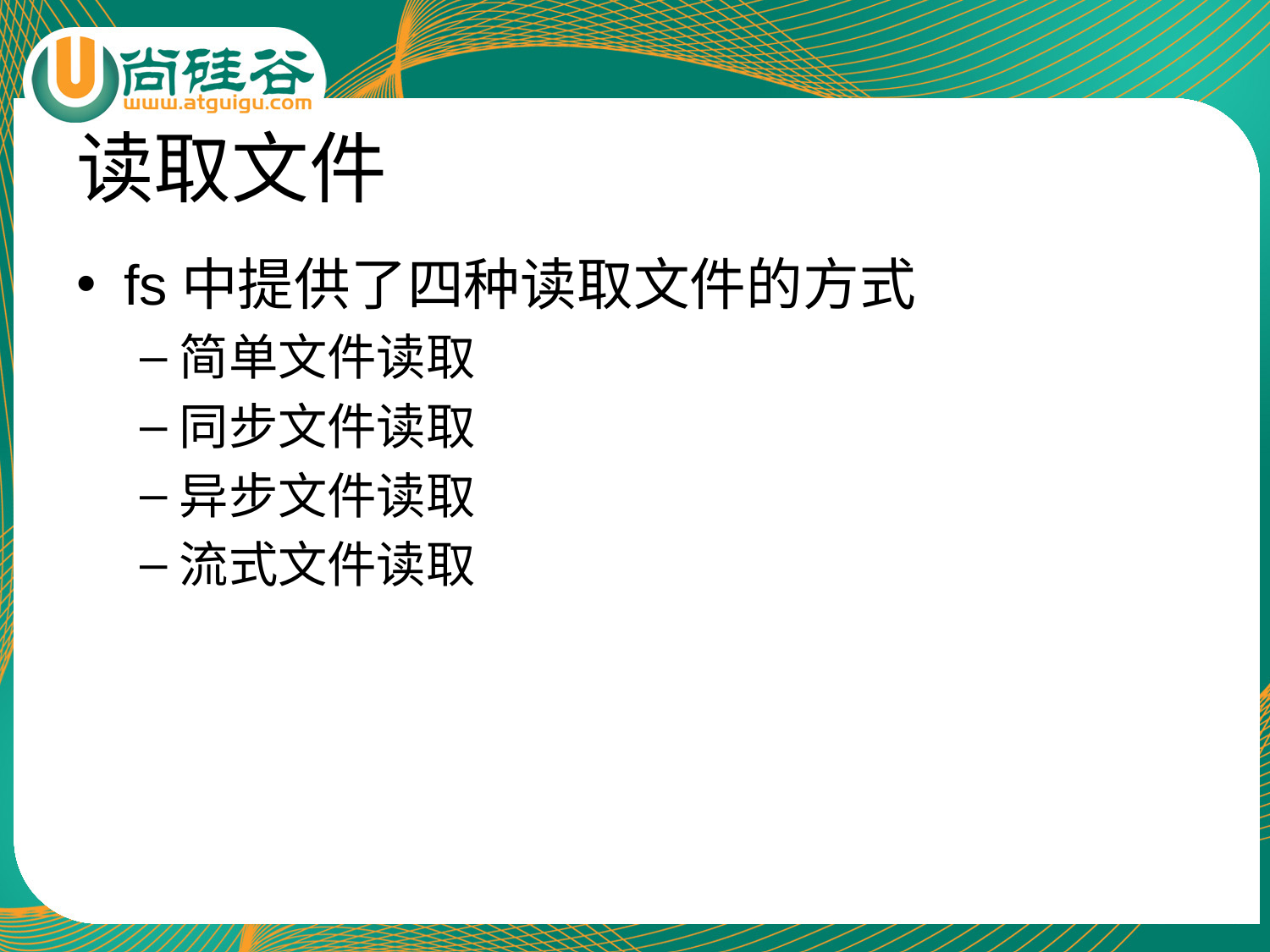

# 读取文件
fs中提供了四种读取文件的方式
简单文件读取
同步文件读取
异步文件读取
流式文件读取